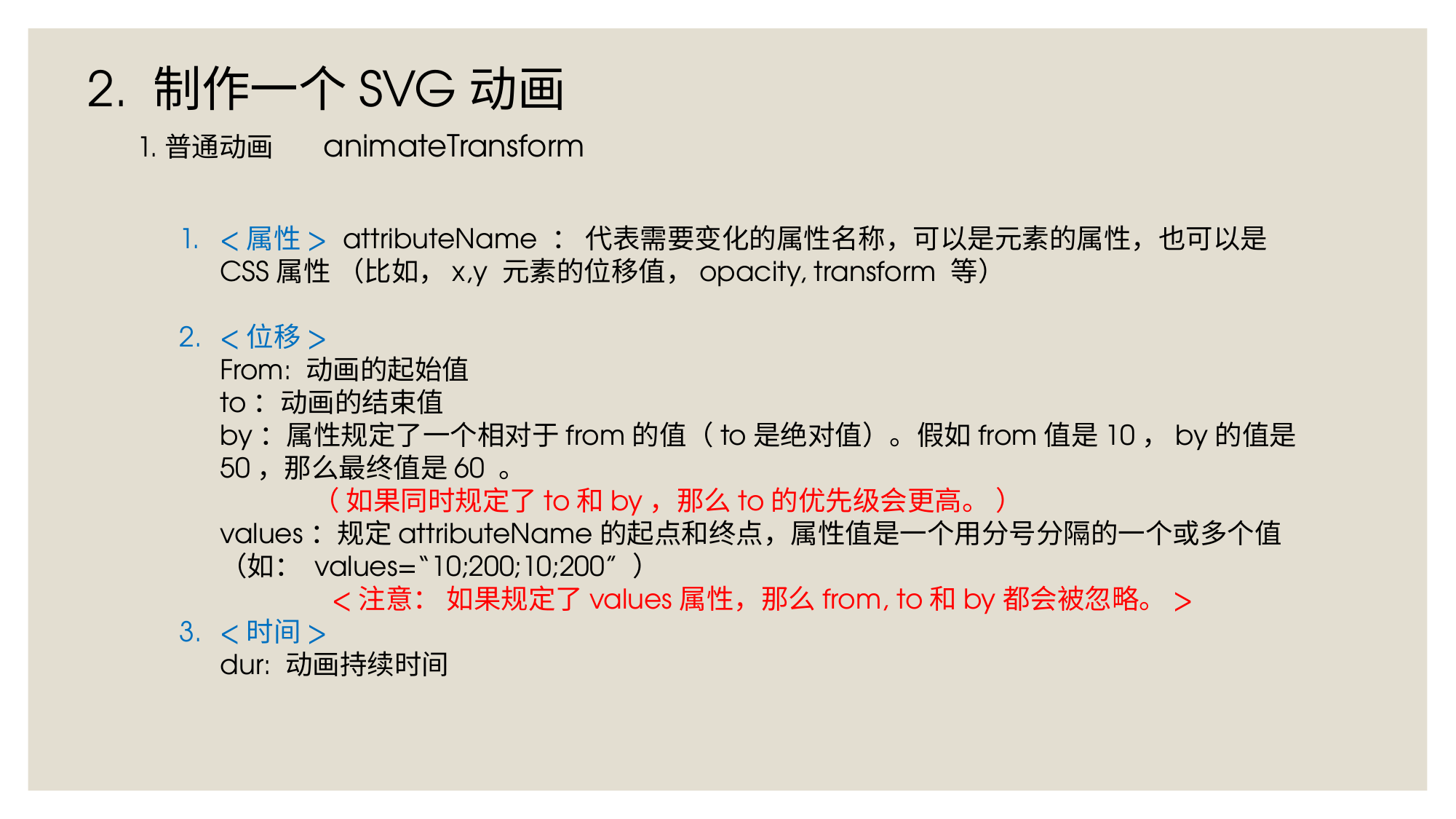

2. 制作一个SVG动画
1.普通动画       animateTransform
<属性>  attributeName ： 代表需要变化的属性名称，可以是元素的属性，也可以是CSS属性 （比如，x,y 元素的位移值，opacity, transform 等）

<位移>
From: 动画的起始值
to：动画的结束值
by：属性规定了一个相对于from的值（to是绝对值）。假如from值是10，by的值是50，那么最终值是60 。
               （ 如果同时规定了to和by，那么to的优先级会更高。 ）
values：规定attributeName的起点和终点，属性值是一个用分号分隔的一个或多个值（如： values=“10;200;10;200” ）
                 <注意： 如果规定了values属性，那么from, to和by都会被忽略。>
<时间>
dur: 动画持续时间